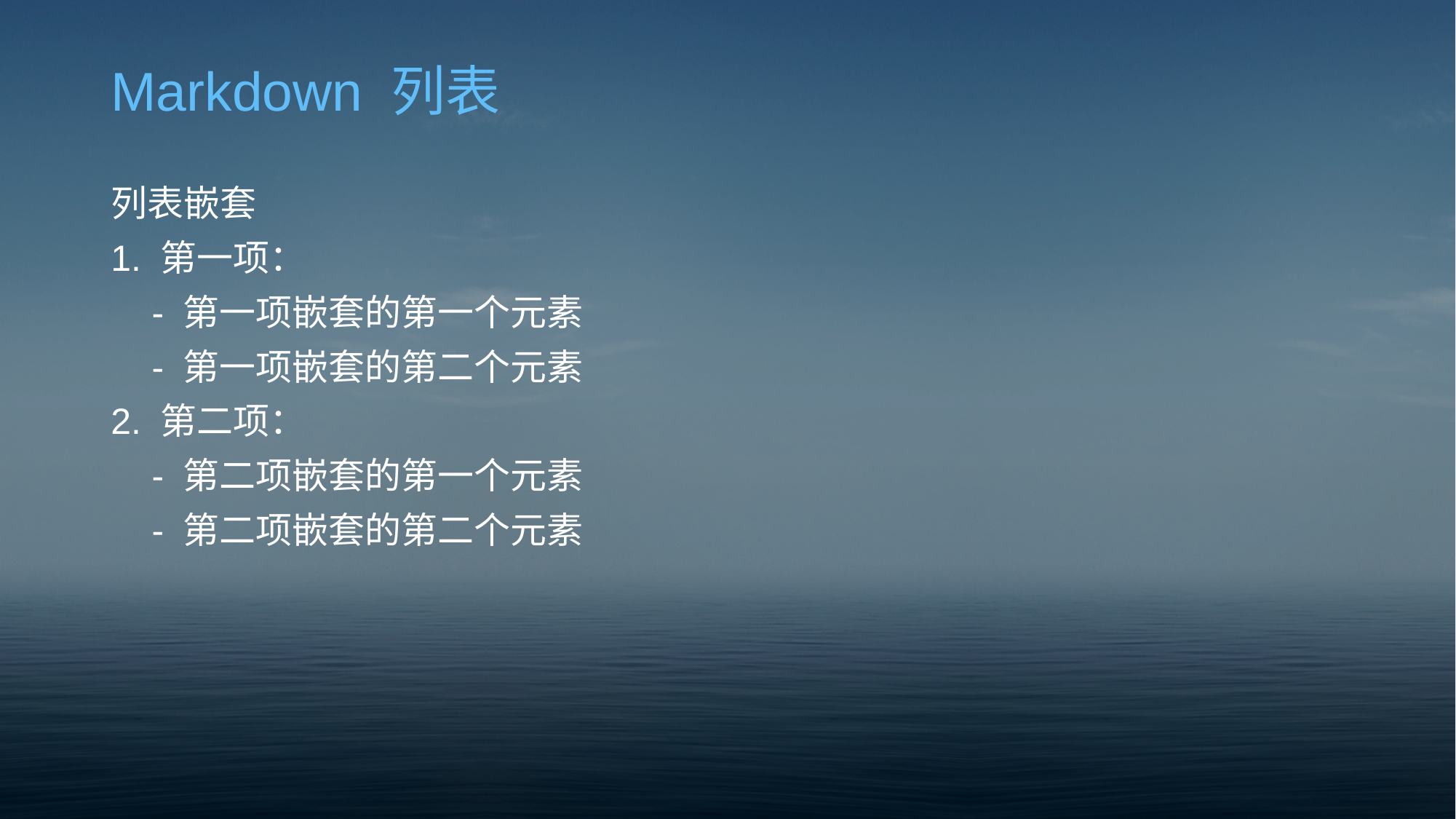

# Markdown 列表
列表嵌套
1. 第一项：
    - 第一项嵌套的第一个元素
    - 第一项嵌套的第二个元素
2. 第二项：
    - 第二项嵌套的第一个元素
    - 第二项嵌套的第二个元素